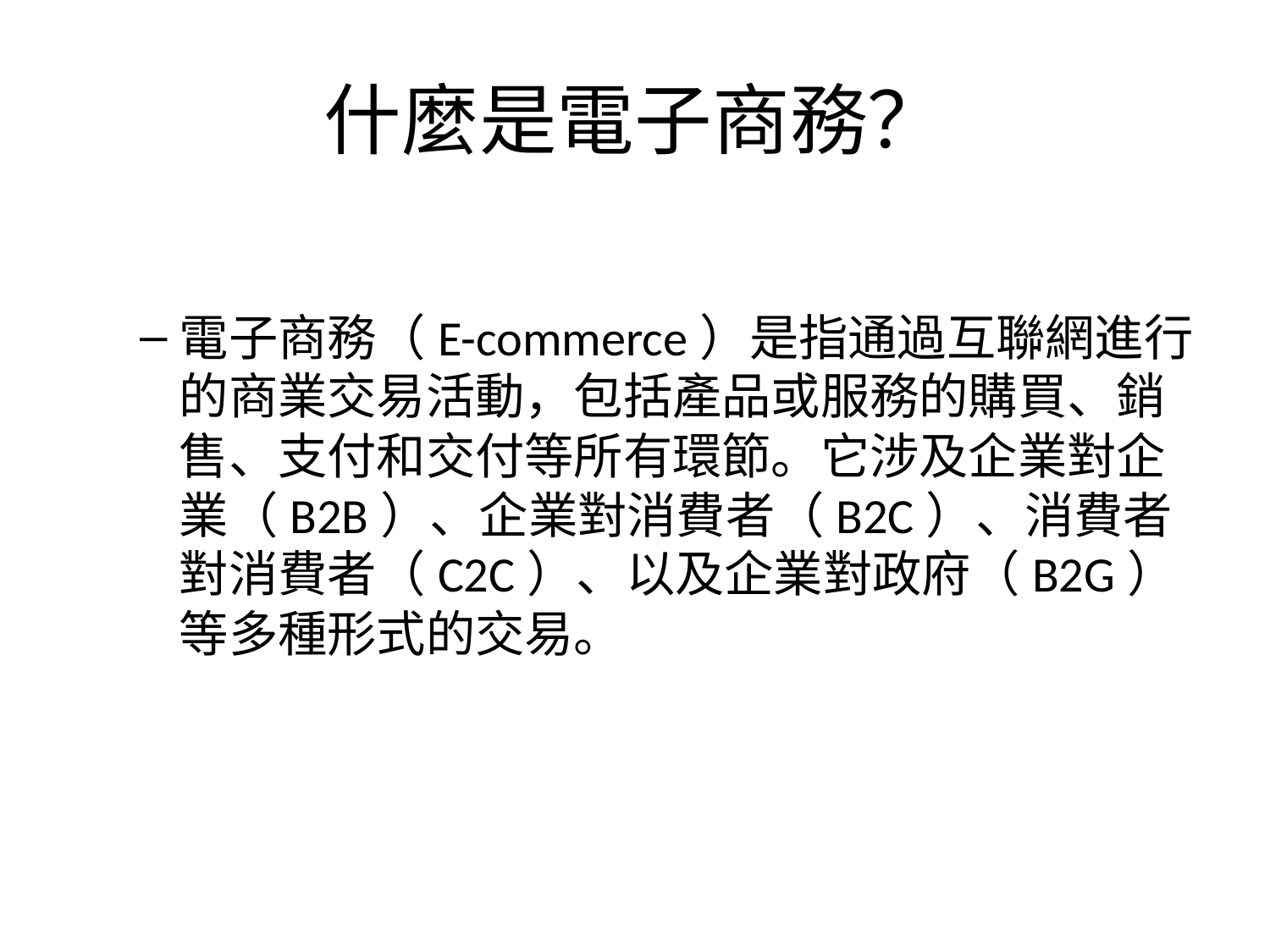

# 什麼是電子商務？

電子商務（E-commerce）是指通過互聯網進行的商業交易活動，包括產品或服務的購買、銷售、支付和交付等所有環節。它涉及企業對企業（B2B）、企業對消費者（B2C）、消費者對消費者（C2C）、以及企業對政府（B2G）等多種形式的交易。